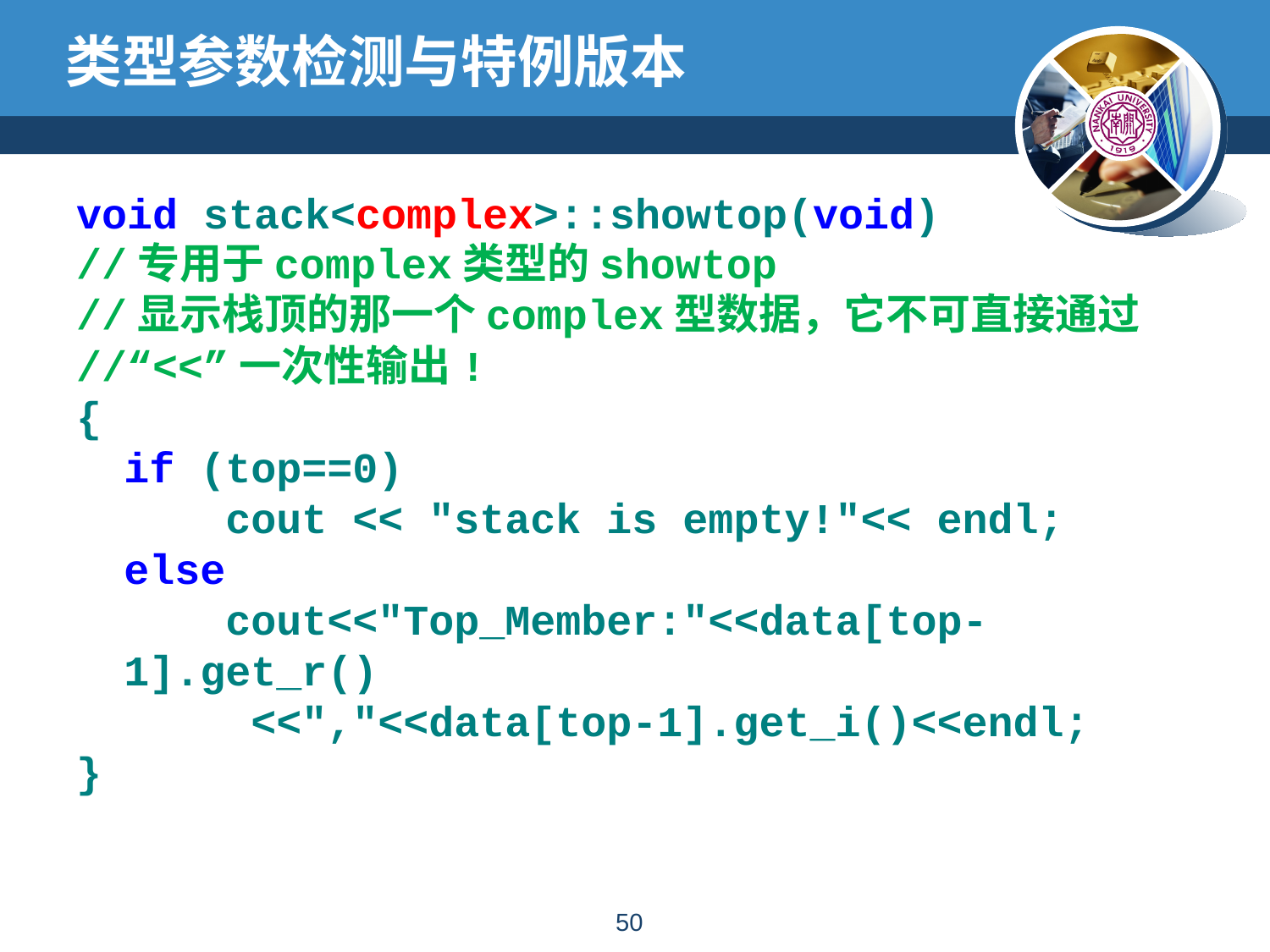

# 类型参数检测与特例版本
void stack<complex>::showtop(void)
//专用于complex类型的showtop
//显示栈顶的那一个complex型数据，它不可直接通过
//“<<”一次性输出!
{
	if (top==0)
	    cout << "stack is empty!"<< endl;
	else
	    cout<<"Top_Member:"<<data[top-1].get_r()
		<<","<<data[top-1].get_i()<<endl;
}
50